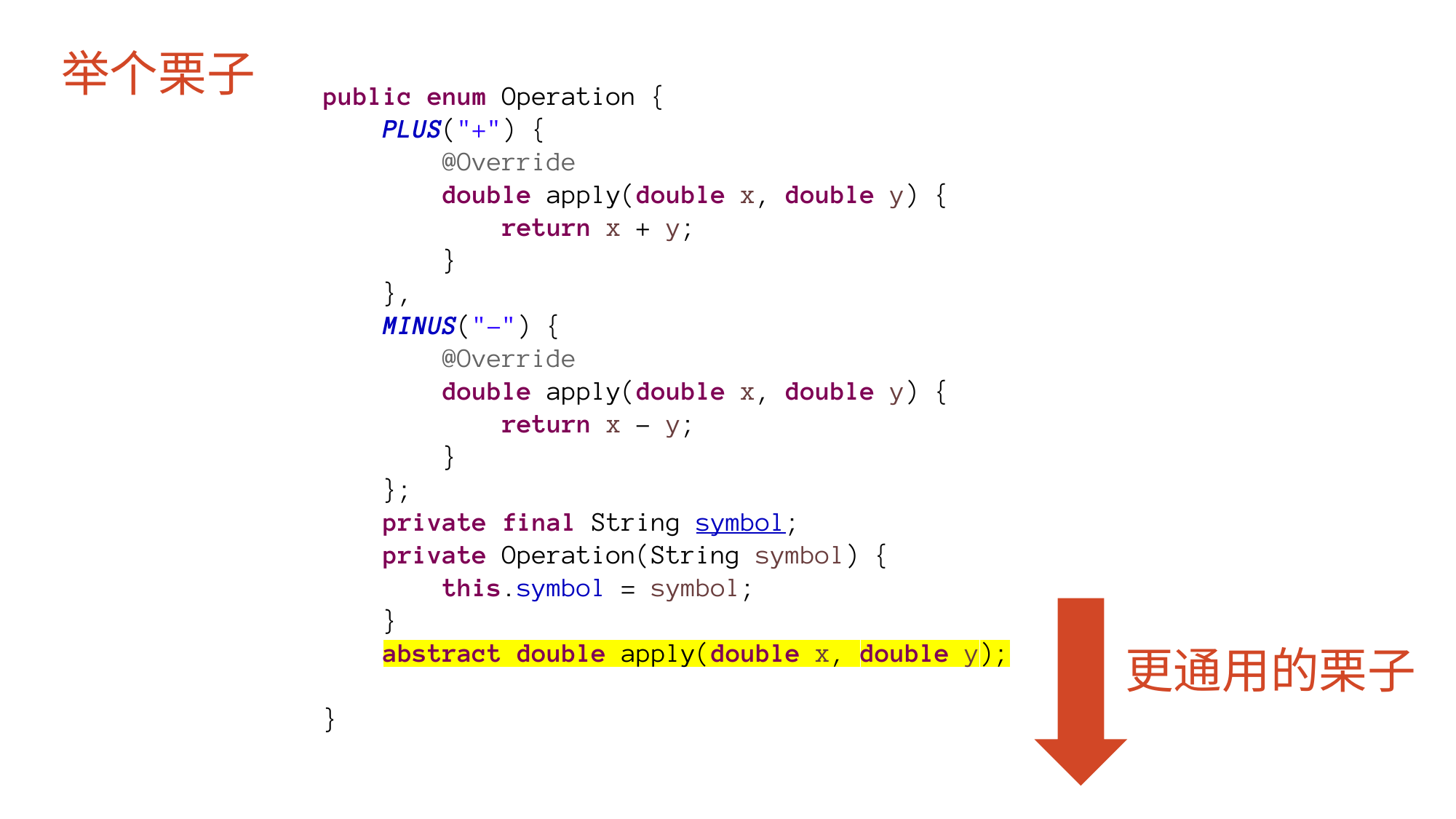

举个栗子
public enum Operation {
    PLUS("+") {
        @Override
        double apply(double x, double y) {
            return x + y;
        }
    },
    MINUS("-") {
        @Override
        double apply(double x, double y) {
            return x - y;
        }
    };
    private final String symbol;
    private Operation(String symbol) {
        this.symbol = symbol;
    }
    abstract double apply(double x, double y);

}

更通用的栗子